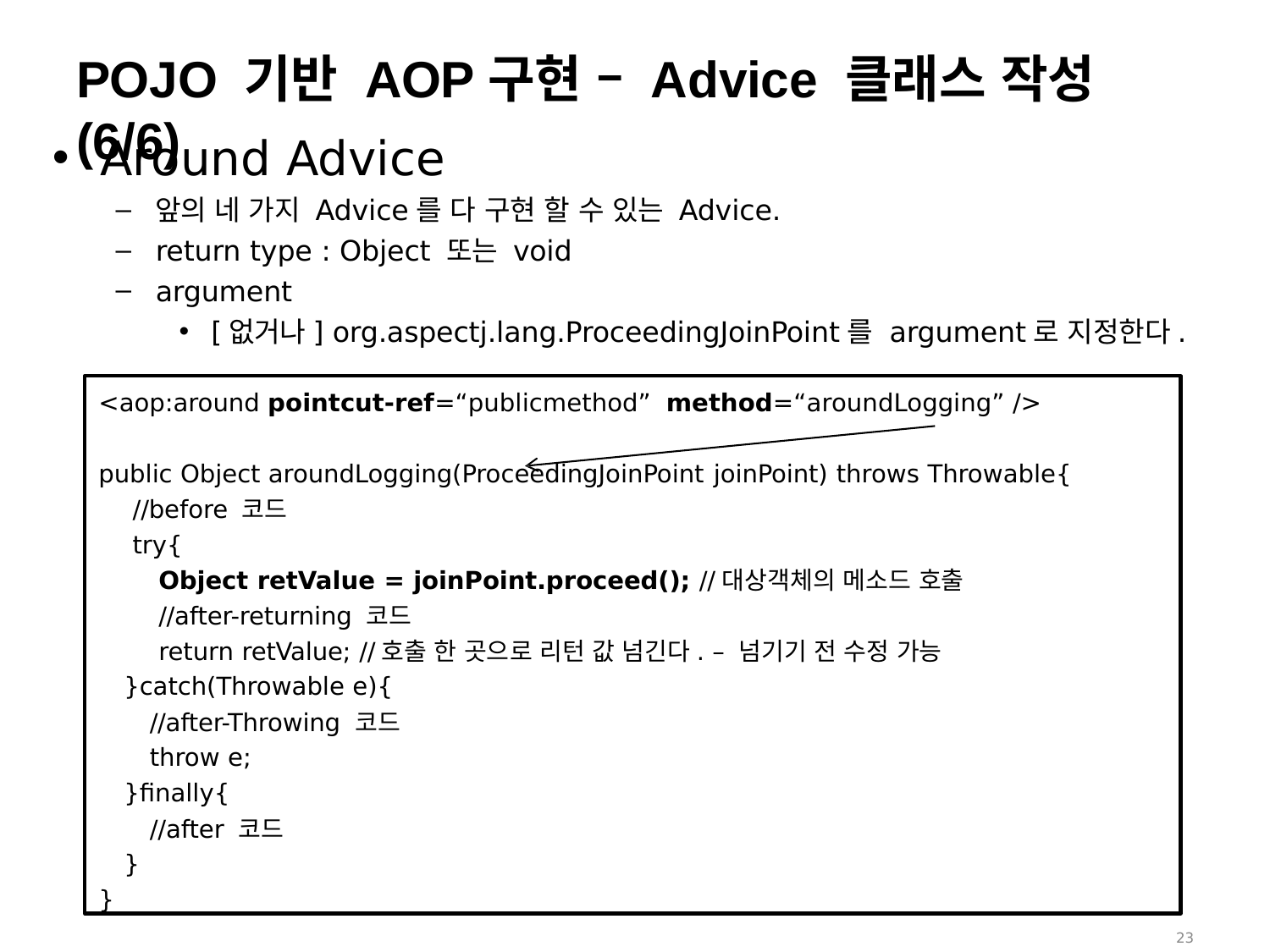

# POJO 기반 AOP구현 – Advice 클래스 작성(6/6)
Around Advice
앞의 네 가지 Advice를 다 구현 할 수 있는 Advice.
return type : Object 또는 void
argument
[없거나] org.aspectj.lang.ProceedingJoinPoint를 argument로 지정한다.
<aop:around pointcut-ref=“publicmethod” method=“aroundLogging” />

public Object aroundLogging(ProceedingJoinPoint joinPoint) throws Throwable{
//before 코드
try{
Object retValue = joinPoint.proceed(); //대상객체의 메소드 호출
//after-returning 코드
return retValue; //호출 한 곳으로 리턴 값 넘긴다. – 넘기기 전 수정 가능
}catch(Throwable e){
//after-Throwing 코드
throw e;
}finally{
//after 코드
}
}

23